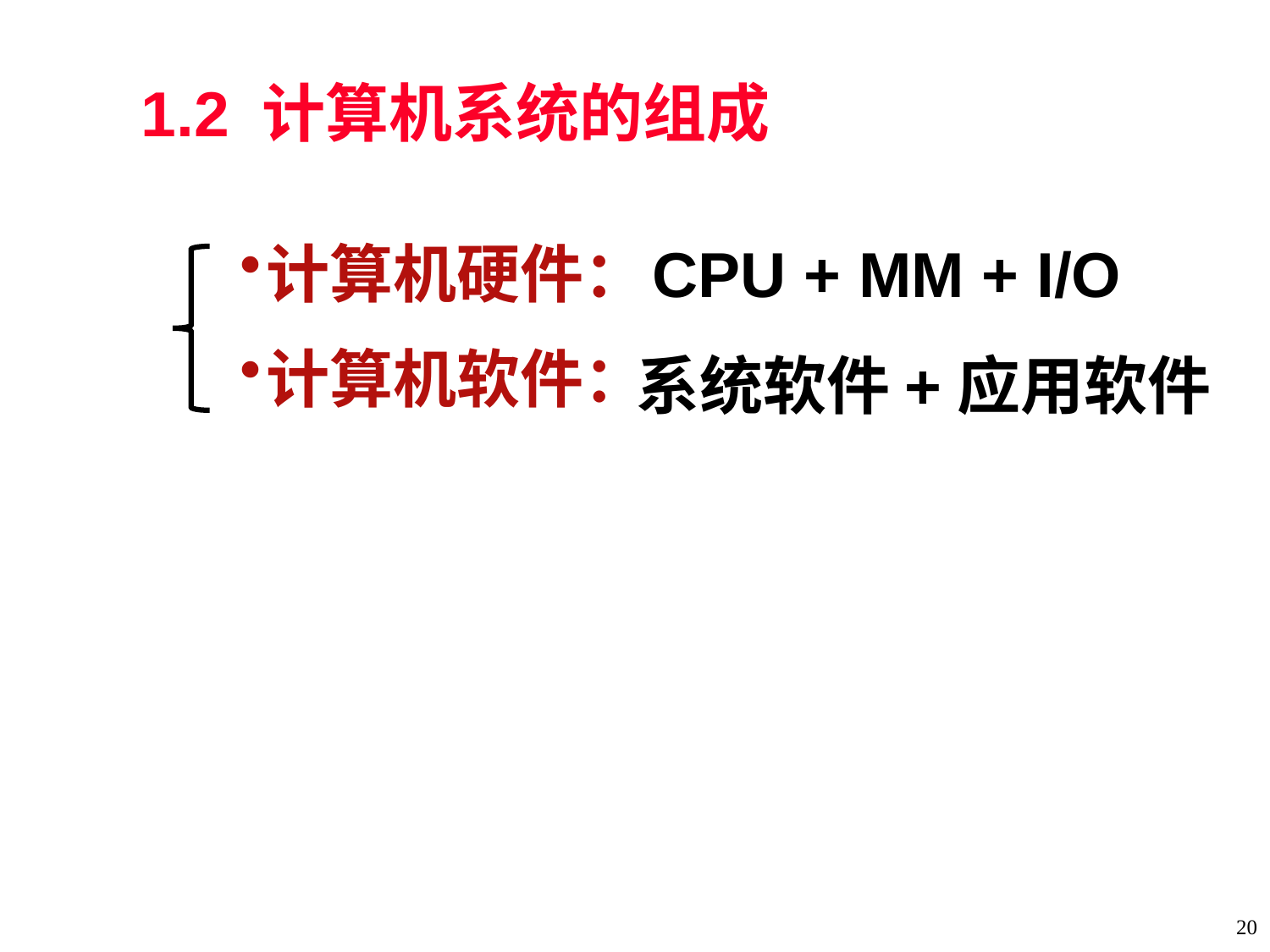

1.2 计算机系统的组成
计算机硬件：
计算机软件：
CPU + MM + I/O

系统软件+应用软件
20